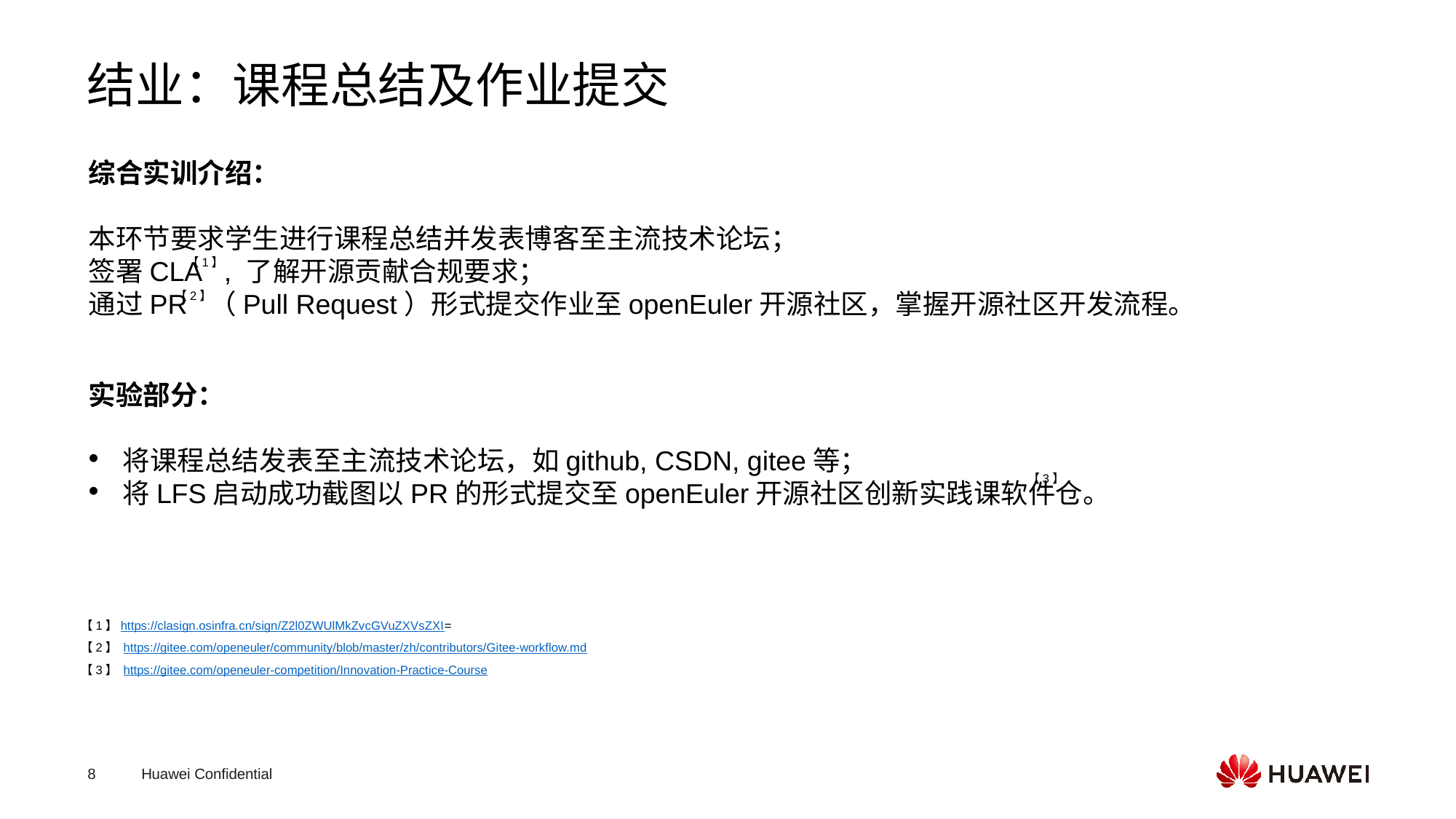

结业：课程总结及作业提交
综合实训介绍：

本环节要求学生进行课程总结并发表博客至主流技术论坛；
签署CLA   , 了解开源贡献合规要求；
通过PR  （Pull Request）形式提交作业至openEuler开源社区，掌握开源社区开发流程。

实验部分：

将课程总结发表至主流技术论坛，如github, CSDN, gitee等；
将LFS启动成功截图以PR的形式提交至openEuler开源社区创新实践课软件仓。

【1】
【2】
【3】
【1】https://clasign.osinfra.cn/sign/Z2l0ZWUlMkZvcGVuZXVsZXI=
【2】 https://gitee.com/openeuler/community/blob/master/zh/contributors/Gitee-workflow.md
【3】 https://gitee.com/openeuler-competition/Innovation-Practice-Course